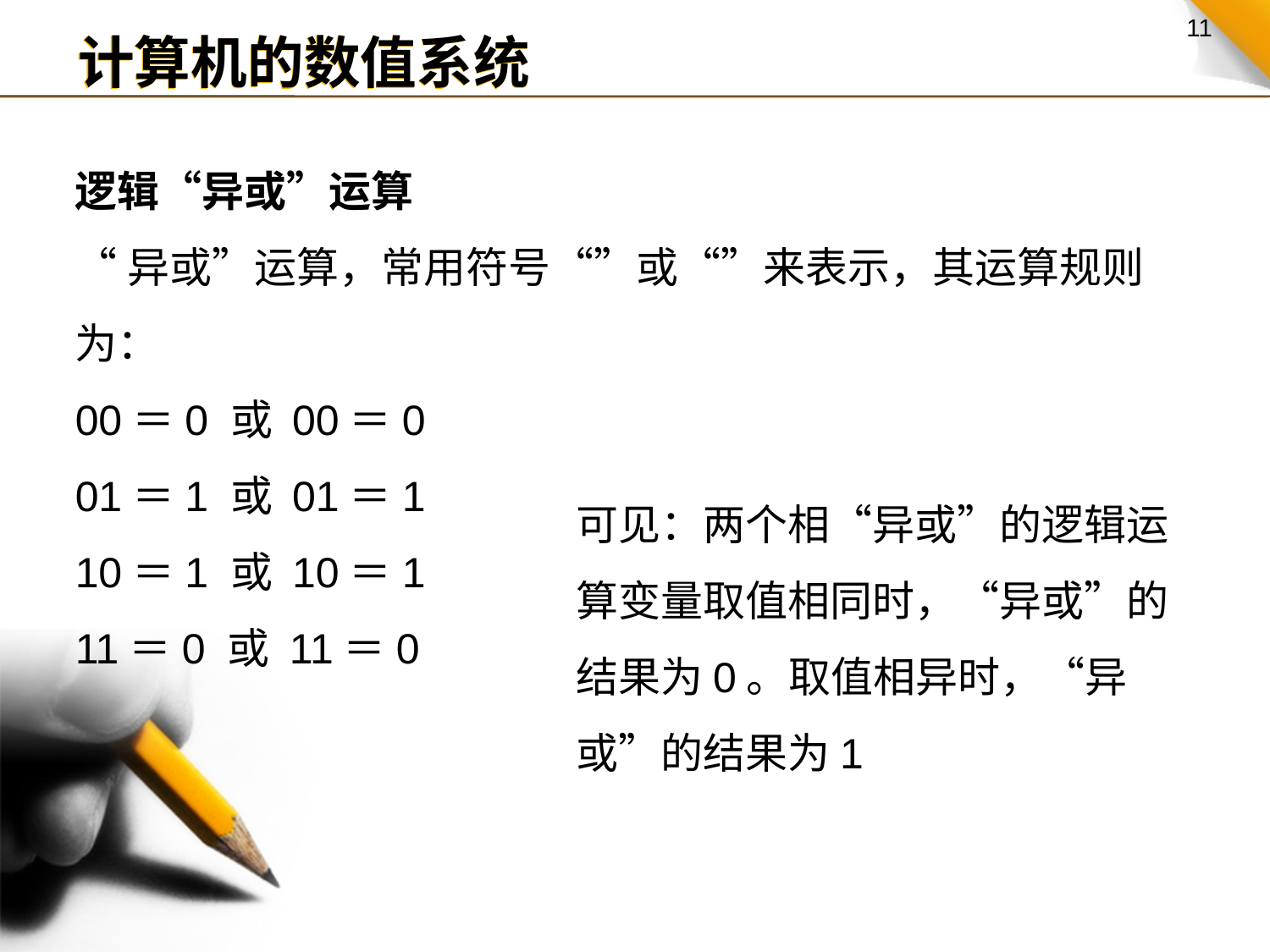

计算机的数值系统
逻辑“异或”运算
“异或”运算，常用符号“”或“”来表示，其运算规则为：
00＝0 或 00＝0
01＝1 或 01＝1
10＝1 或 10＝1
11＝0 或 11＝0

可见：两个相“异或”的逻辑运算变量取值相同时，“异或”的结果为0。取值相异时，“异或”的结果为1